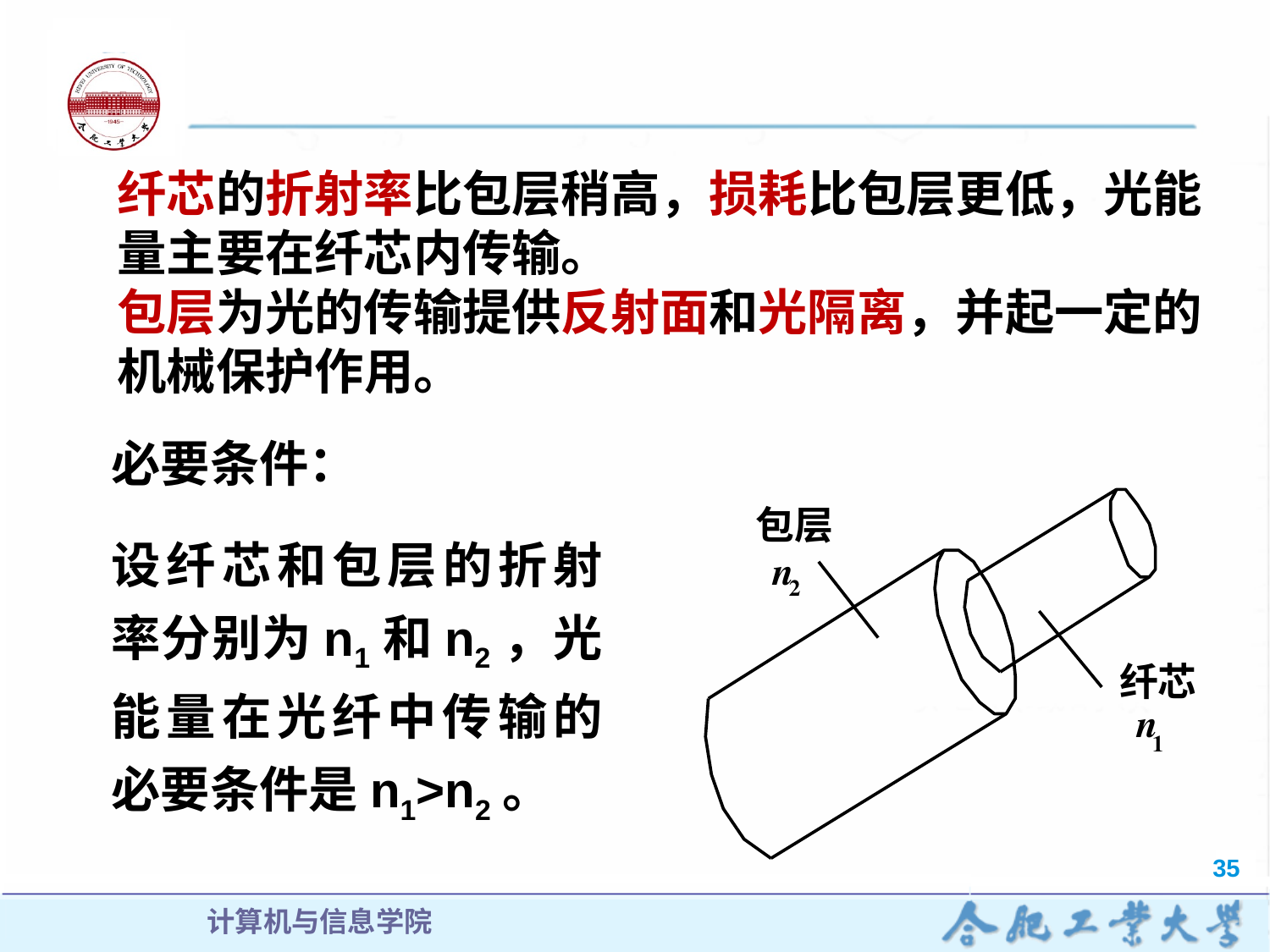

纤芯的折射率比包层稍高，损耗比包层更低，光能量主要在纤芯内传输。
包层为光的传输提供反射面和光隔离，并起一定的机械保护作用。
必要条件：

包层
n

2

纤芯

n

1
设纤芯和包层的折射率分别为n1和n2，光能量在光纤中传输的必要条件是n1>n2。